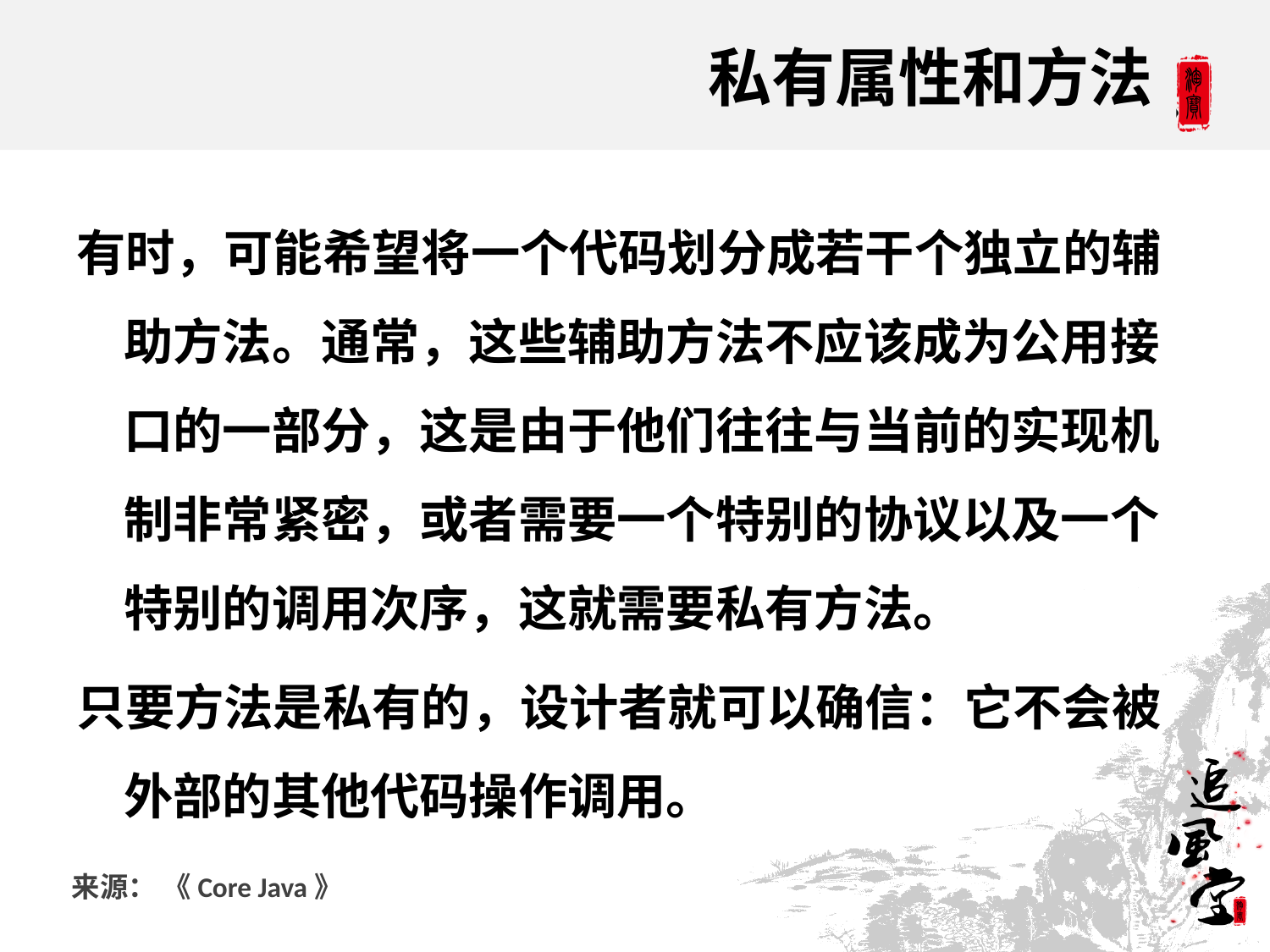

# 私有属性和方法
有时，可能希望将一个代码划分成若干个独立的辅助方法。通常，这些辅助方法不应该成为公用接口的一部分，这是由于他们往往与当前的实现机制非常紧密，或者需要一个特别的协议以及一个特别的调用次序，这就需要私有方法。
只要方法是私有的，设计者就可以确信：它不会被外部的其他代码操作调用。
来源： 《Core Java》